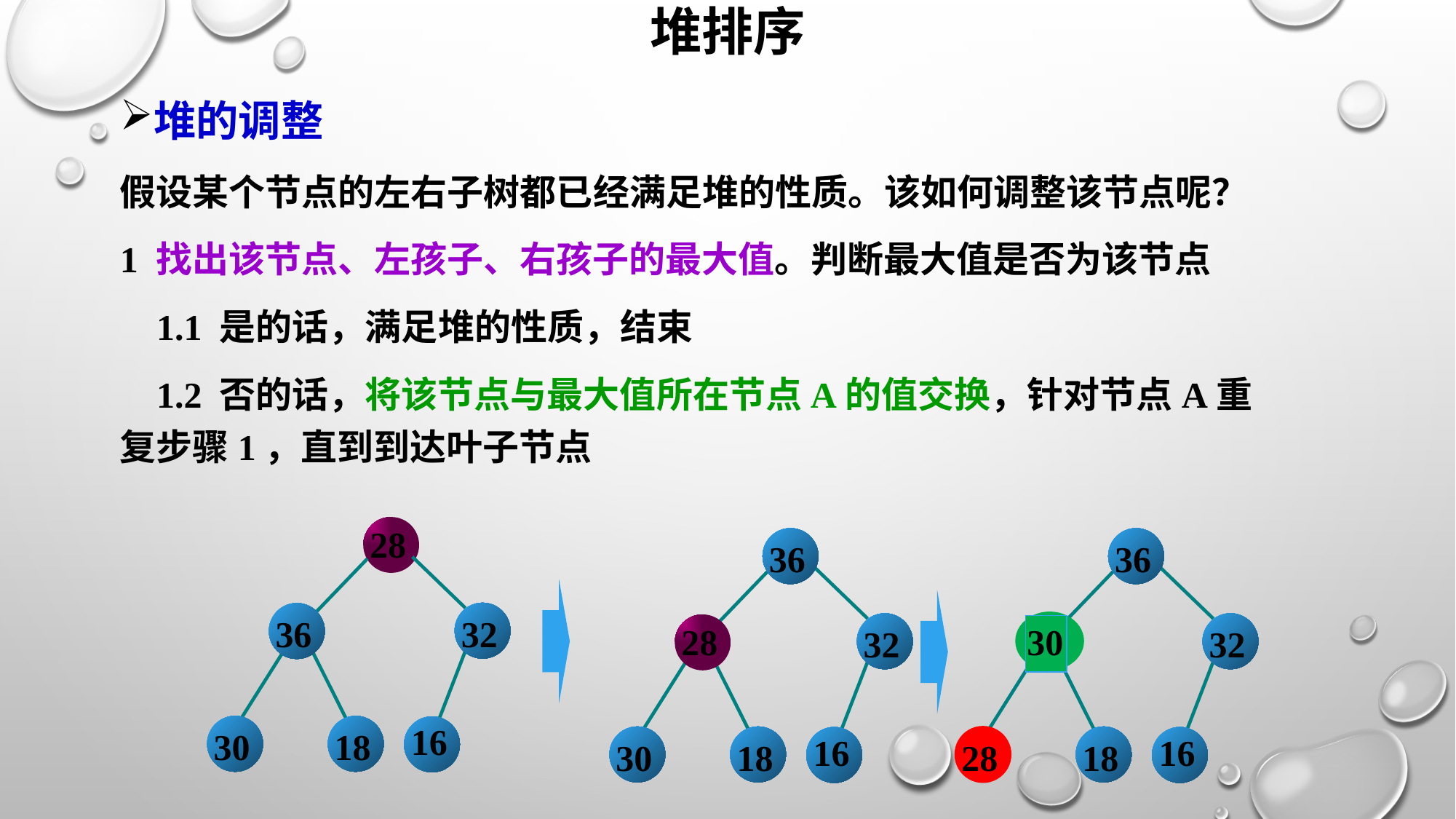

# 堆排序
堆的调整
假设某个节点的左右子树都已经满足堆的性质。该如何调整该节点呢？
1 找出该节点、左孩子、右孩子的最大值。判断最大值是否为该节点
    1.1 是的话，满足堆的性质，结束
    1.2 否的话，将该节点与最大值所在节点A的值交换，针对节点A重复步骤1，直到到达叶子节点

28

32
36

16

30
18

36

28

36

30

32

16

30
18

32

16

28
18